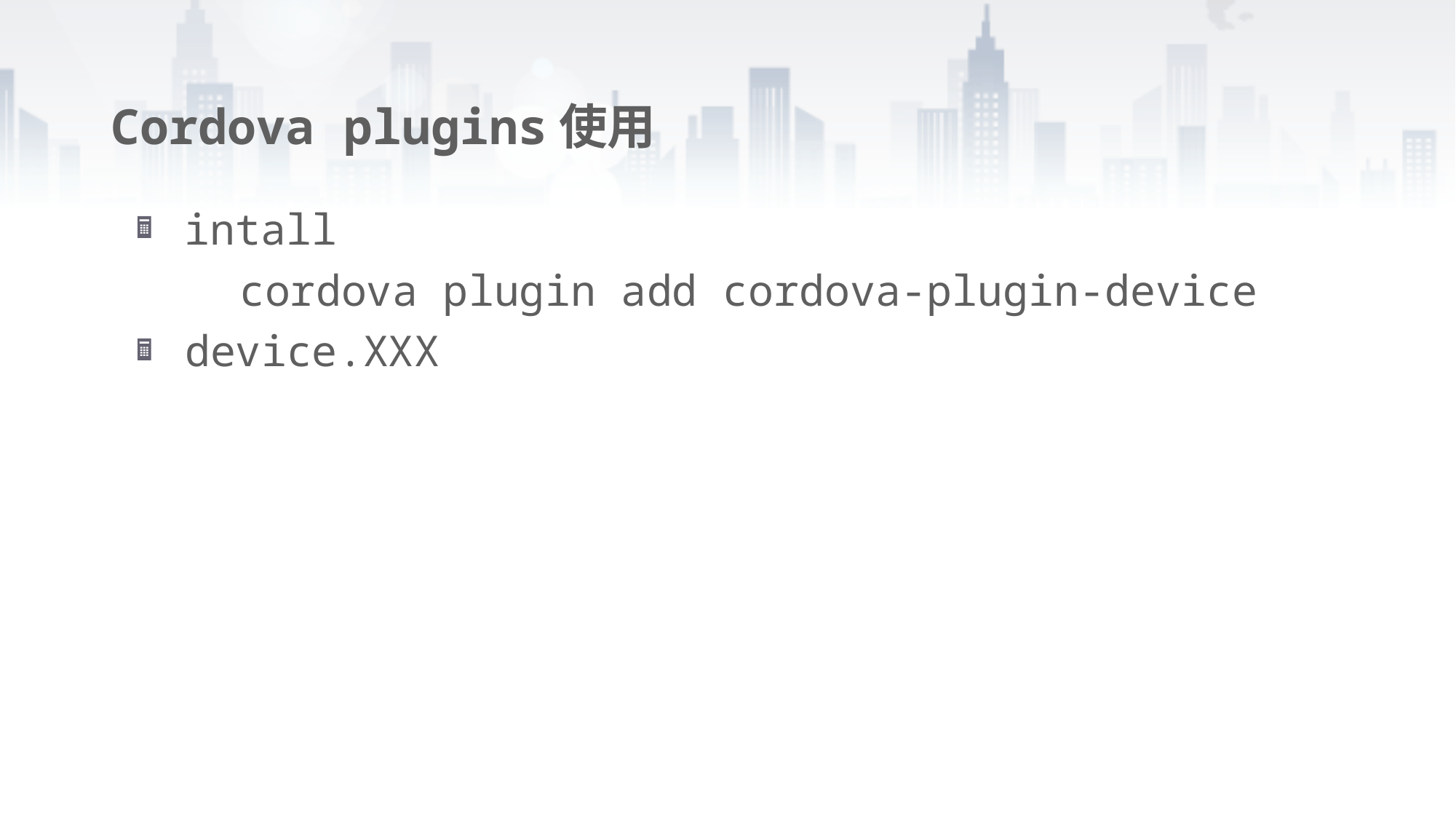

# Cordova plugins使用
 intall
	cordova plugin add cordova-plugin-device
device.XXX